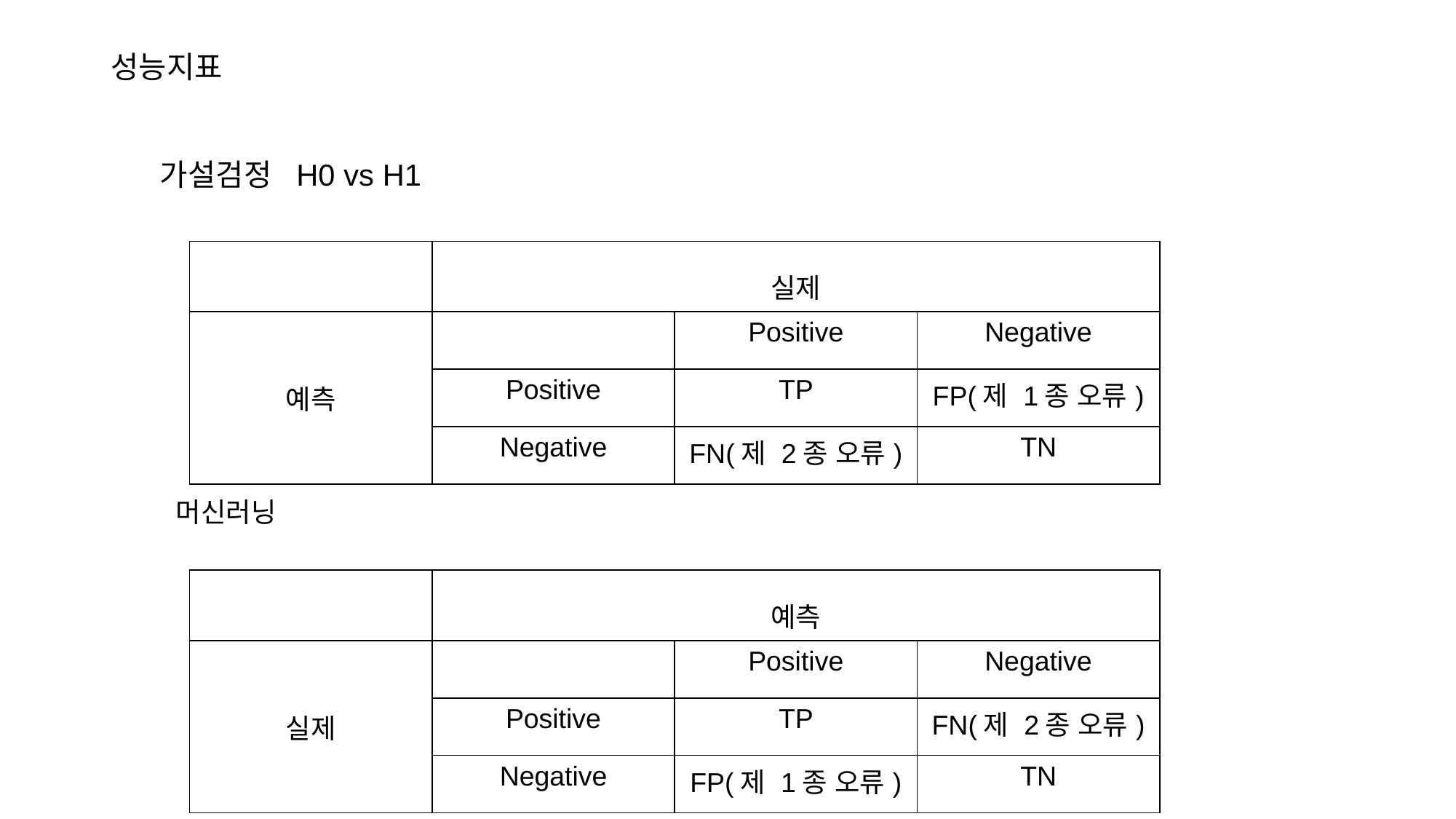

# 성능지표
가설검정  H0 vs H1
|  | 실제 |  |  |
| --- | --- | --- | --- |
| 예측 |  | Positive | Negative |
|  | Positive | TP | FP(제 1종 오류) |
|  | Negative | FN(제 2종 오류) | TN |
머신러닝
|  | 예측 |  |  |
| --- | --- | --- | --- |
| 실제 |  | Positive | Negative |
|  | Positive | TP | FN(제 2종 오류) |
|  | Negative | FP(제 1종 오류) | TN |